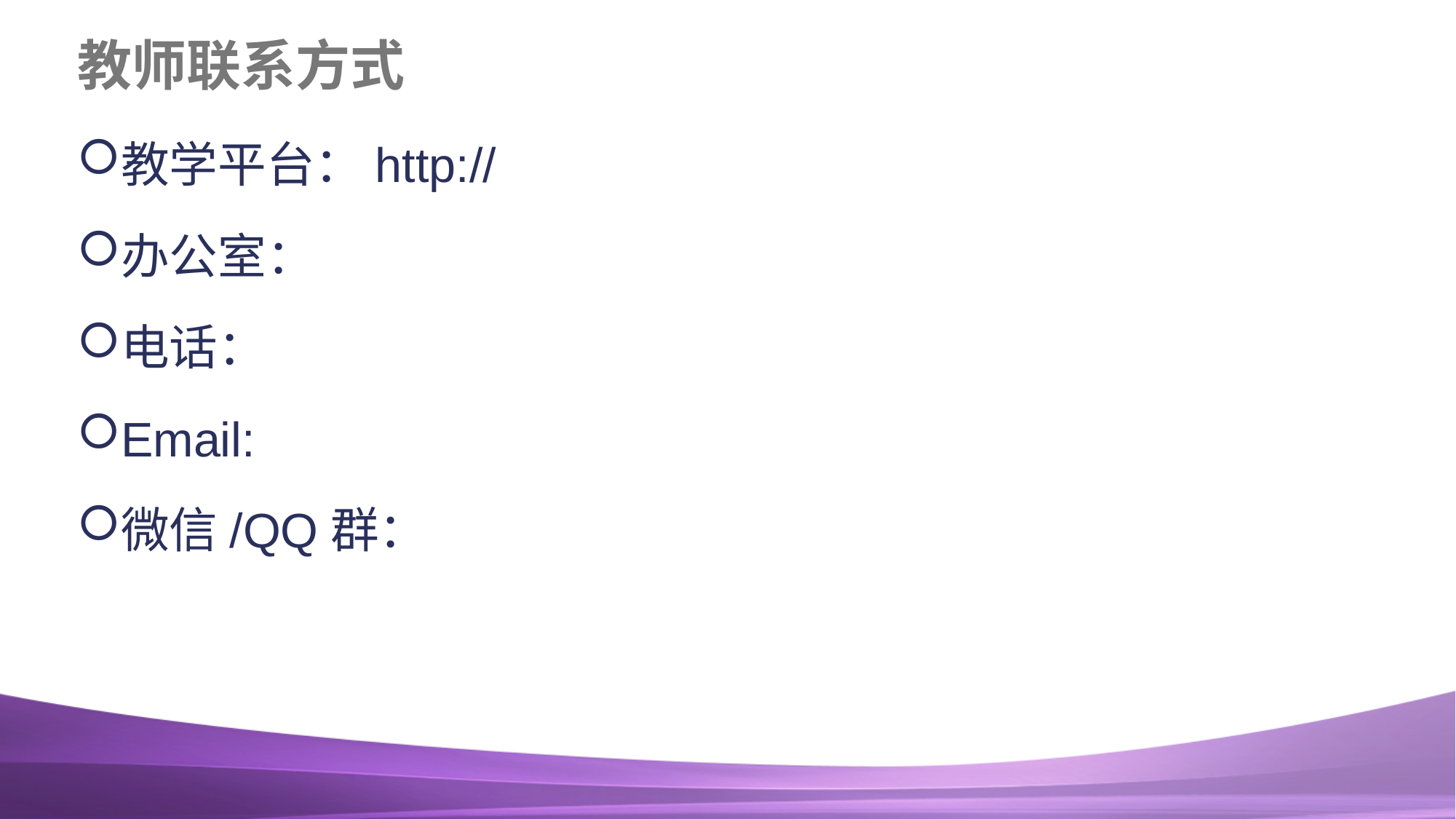

# 教师联系方式
教学平台：http://
办公室：
电话：
Email:
微信/QQ群：